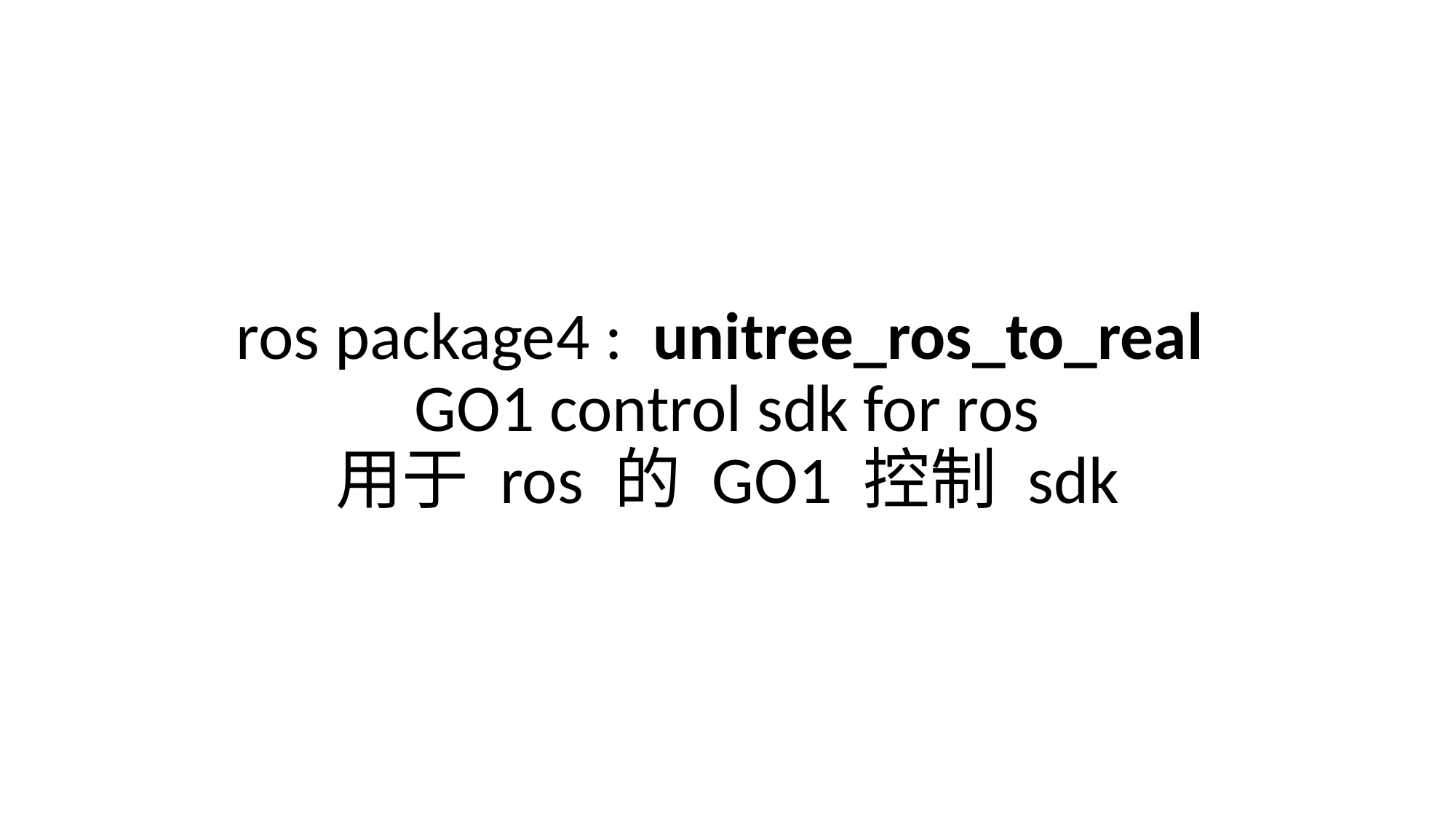

# ros package4 :  unitree_ros_to_real GO1 control sdk for ros 用于 ros 的 GO1 控制 sdk